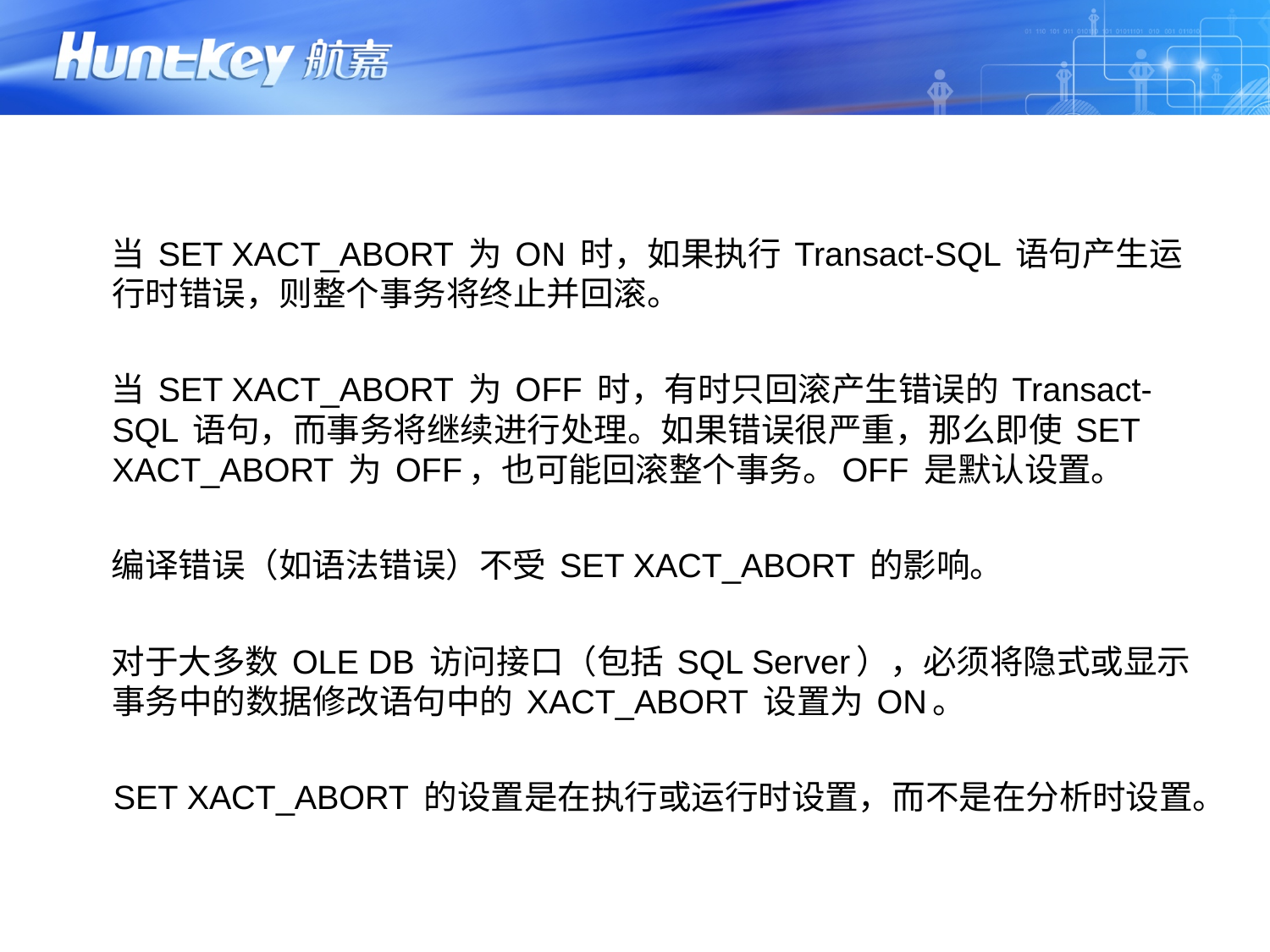

#
    当 SET XACT_ABORT 为 ON 时，如果执行 Transact-SQL 语句产生运行时错误，则整个事务将终止并回滚。

    当 SET XACT_ABORT 为 OFF 时，有时只回滚产生错误的 Transact-SQL 语句，而事务将继续进行处理。如果错误很严重，那么即使 SET XACT_ABORT 为 OFF，也可能回滚整个事务。OFF 是默认设置。

    编译错误（如语法错误）不受 SET XACT_ABORT 的影响。

    对于大多数 OLE DB 访问接口（包括 SQL Server），必须将隐式或显示事务中的数据修改语句中的 XACT_ABORT 设置为 ON。

    SET XACT_ABORT 的设置是在执行或运行时设置，而不是在分析时设置。